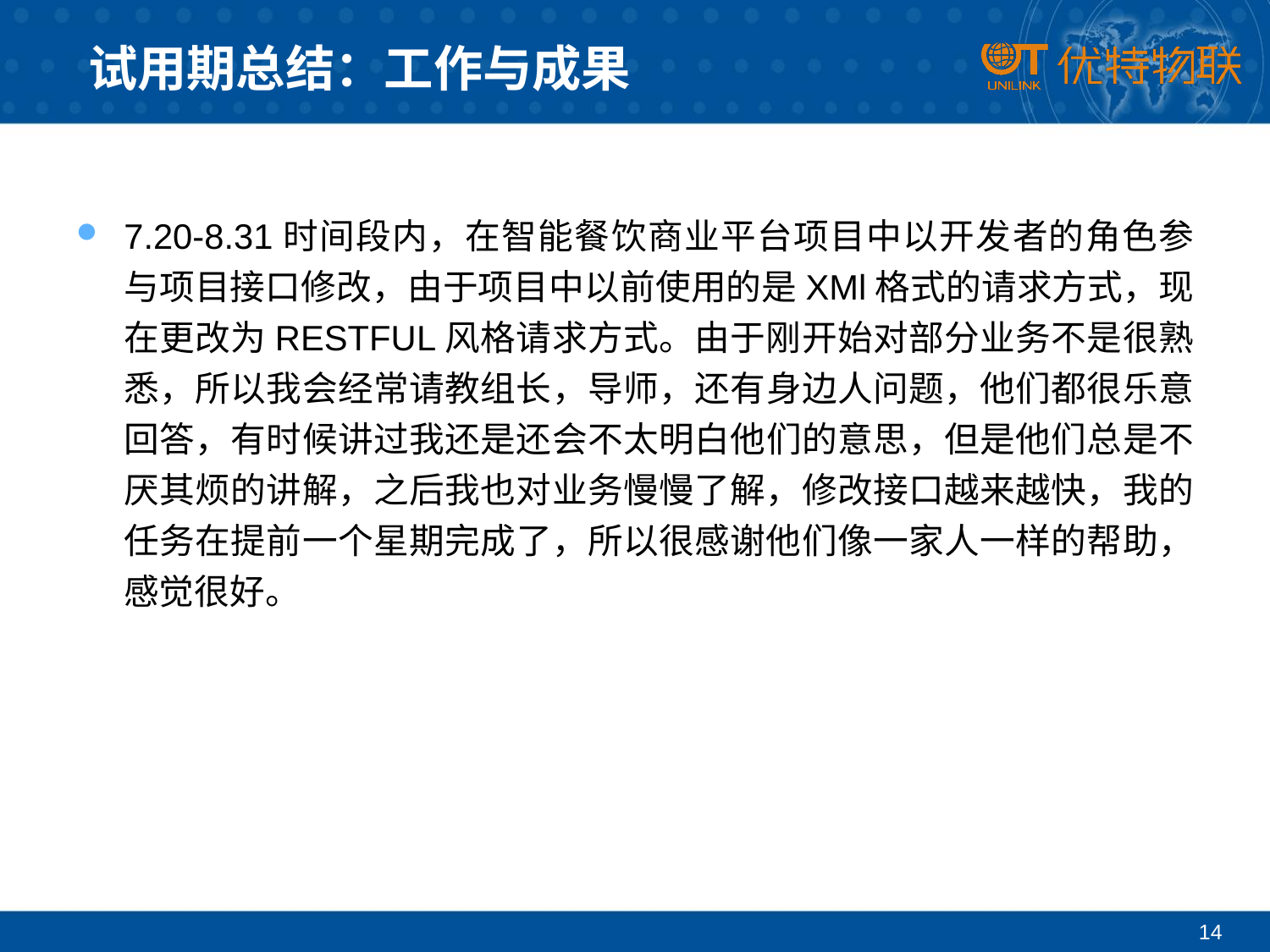

# 试用期总结：工作与成果
7.20-8.31时间段内，在智能餐饮商业平台项目中以开发者的角色参与项目接口修改，由于项目中以前使用的是XMl格式的请求方式，现在更改为RESTFUL风格请求方式。由于刚开始对部分业务不是很熟悉，所以我会经常请教组长，导师，还有身边人问题，他们都很乐意回答，有时候讲过我还是还会不太明白他们的意思，但是他们总是不厌其烦的讲解，之后我也对业务慢慢了解，修改接口越来越快，我的任务在提前一个星期完成了，所以很感谢他们像一家人一样的帮助，感觉很好。
14